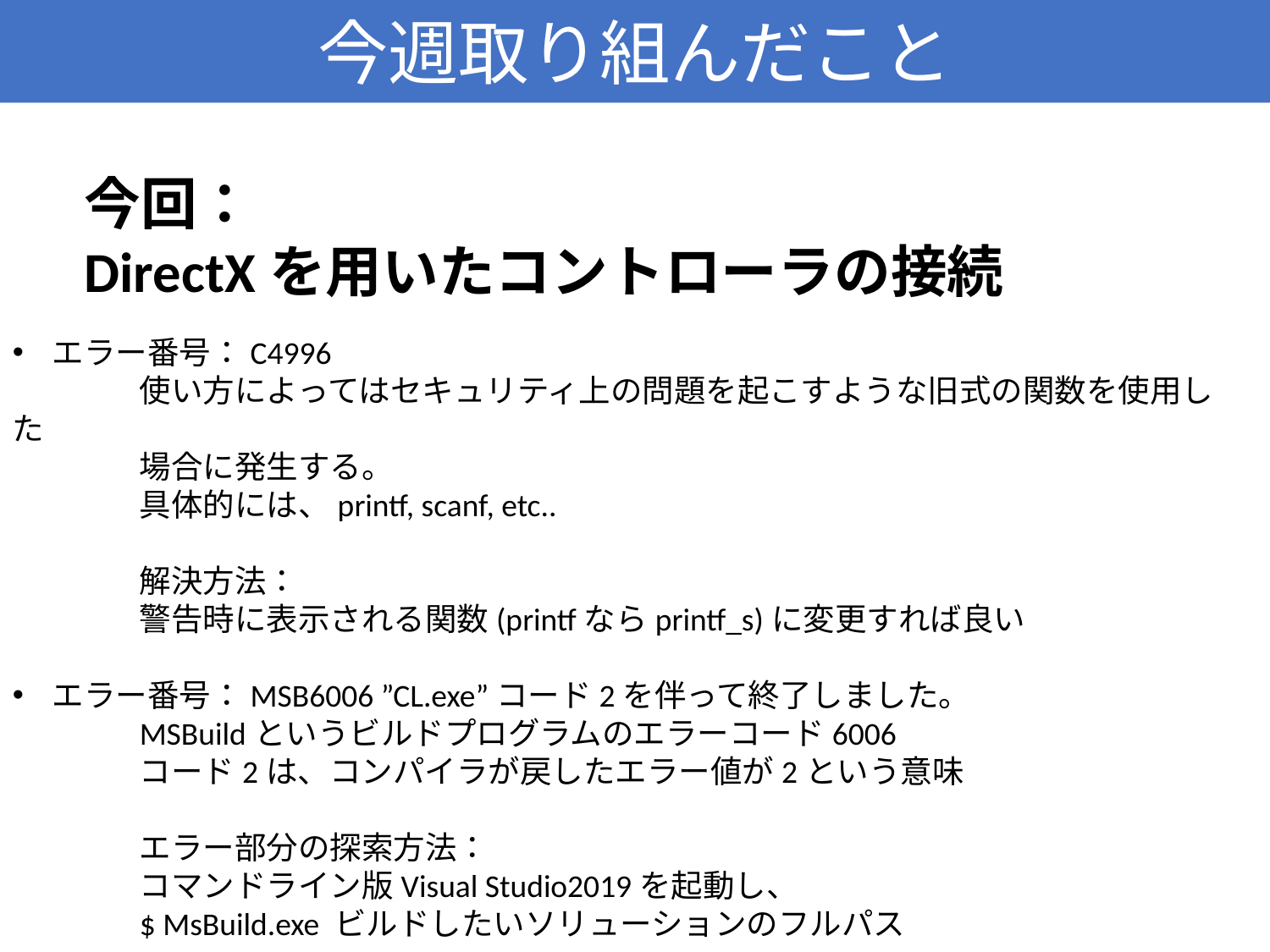

今週取り組んだこと
今回：
DirectXを用いたコントローラの接続
エラー番号：C4996
	使い方によってはセキュリティ上の問題を起こすような旧式の関数を使用した
	場合に発生する。
	具体的には、printf, scanf, etc..

	解決方法：
	警告時に表示される関数(printfならprintf_s)に変更すれば良い

エラー番号：MSB6006 ”CL.exe”コード2を伴って終了しました。
	MSBuildというビルドプログラムのエラーコード6006
	コード2は、コンパイラが戻したエラー値が2という意味

	エラー部分の探索方法：
	コマンドライン版Visual Studio2019を起動し、
	$ MsBuild.exe ビルドしたいソリューションのフルパス